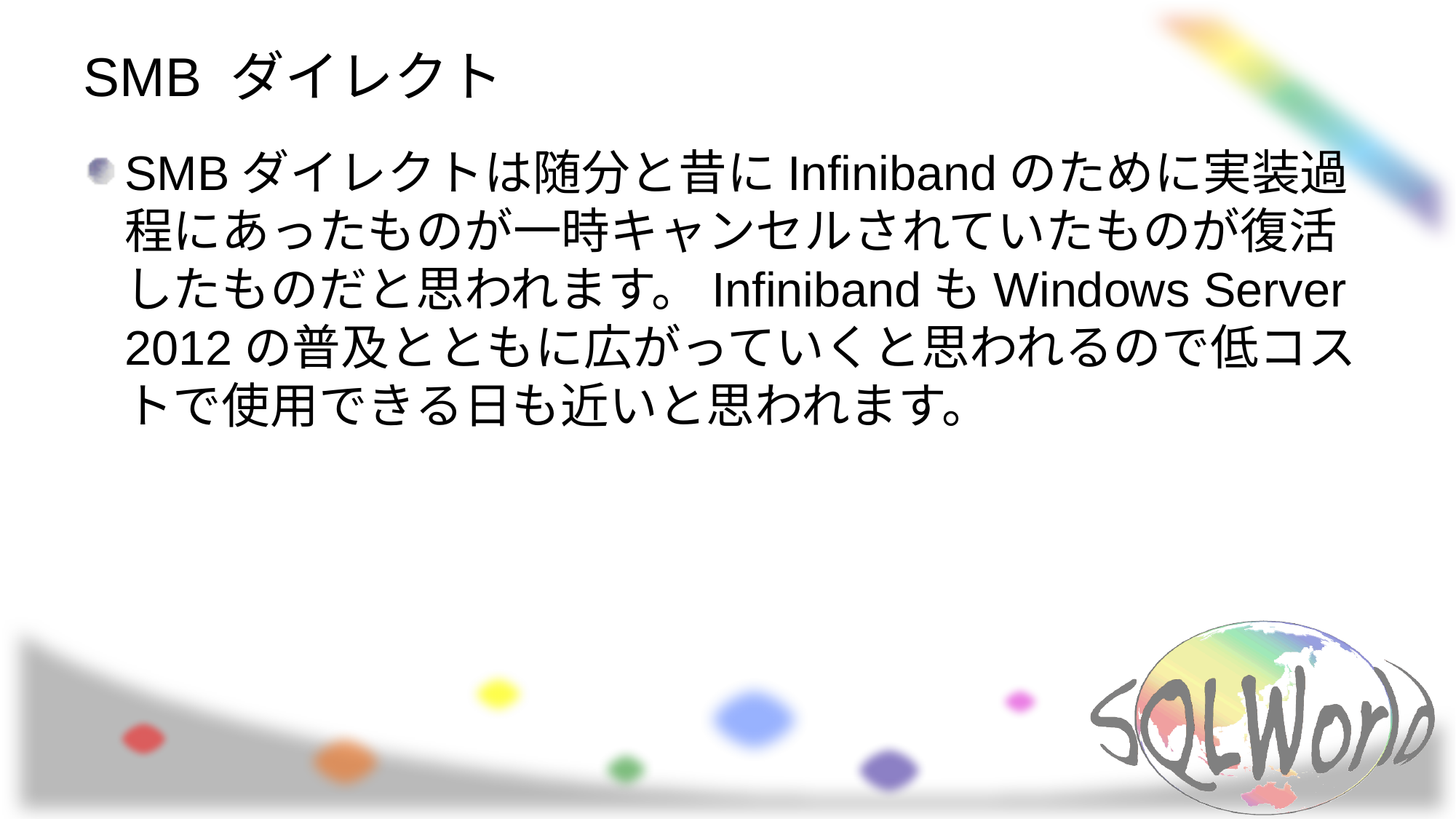

# SMB ダイレクト
SMBダイレクトは随分と昔にInfinibandのために実装過程にあったものが一時キャンセルされていたものが復活したものだと思われます。InfinibandもWindows Server 2012の普及とともに広がっていくと思われるので低コストで使用できる日も近いと思われます。